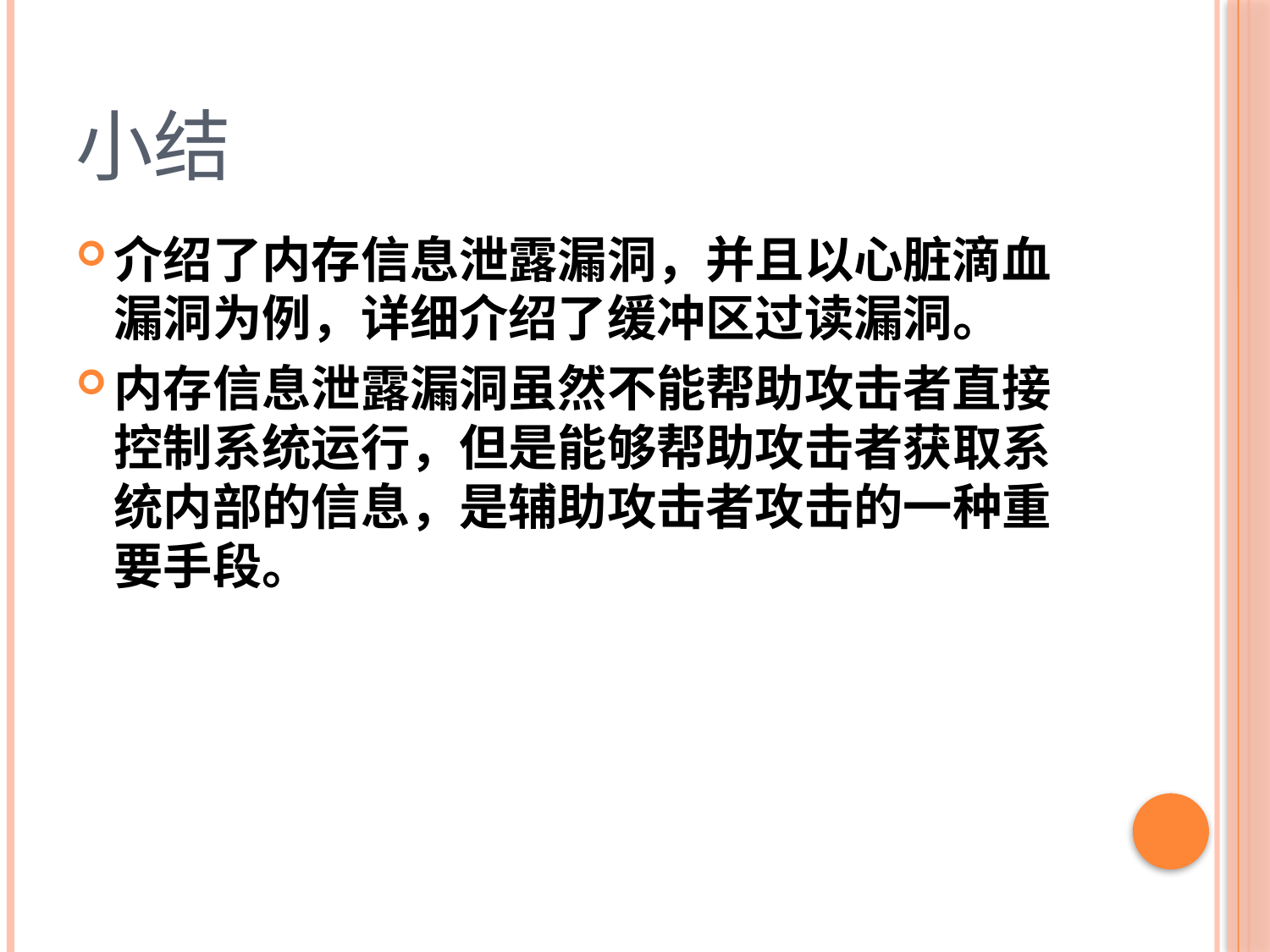

# 小结
介绍了内存信息泄露漏洞，并且以心脏滴血漏洞为例，详细介绍了缓冲区过读漏洞。
内存信息泄露漏洞虽然不能帮助攻击者直接控制系统运行，但是能够帮助攻击者获取系统内部的信息，是辅助攻击者攻击的一种重要手段。